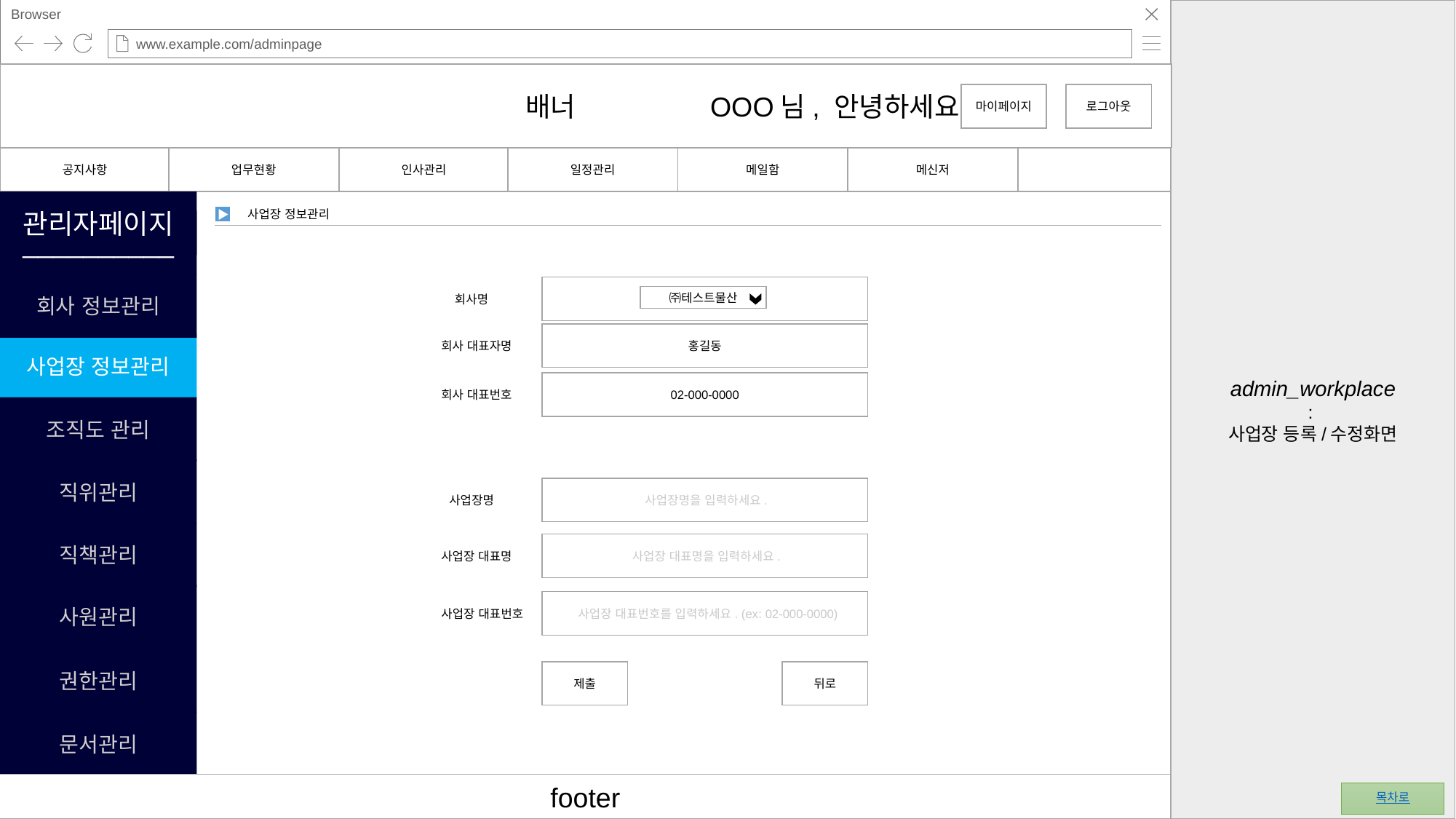

Browser

www.example.com/adminpage

admin_workplace
:
사업장 등록/수정화면
			배너	         OOO님, 안녕하세요!
마이페이지
로그아웃

공지사항
업무현황
인사관리
일정관리
메일함
메신저
관리자페이지
__________
사업장 정보관리

회사 정보관리
회사명
회사명을 입력하세요.
㈜테스트물산

회사 대표자명
홍길동
사업장 정보관리
회사 대표번호
02-000-0000
조직도 관리
직위관리
사업장명
 사업장명을 입력하세요.
직책관리
사업장 대표명
 사업장 대표명을 입력하세요.
사원관리
사업장 대표번호
 사업장 대표번호를 입력하세요. (ex: 02-000-0000)
권한관리
제출
뒤로
문서관리
footer
목차로